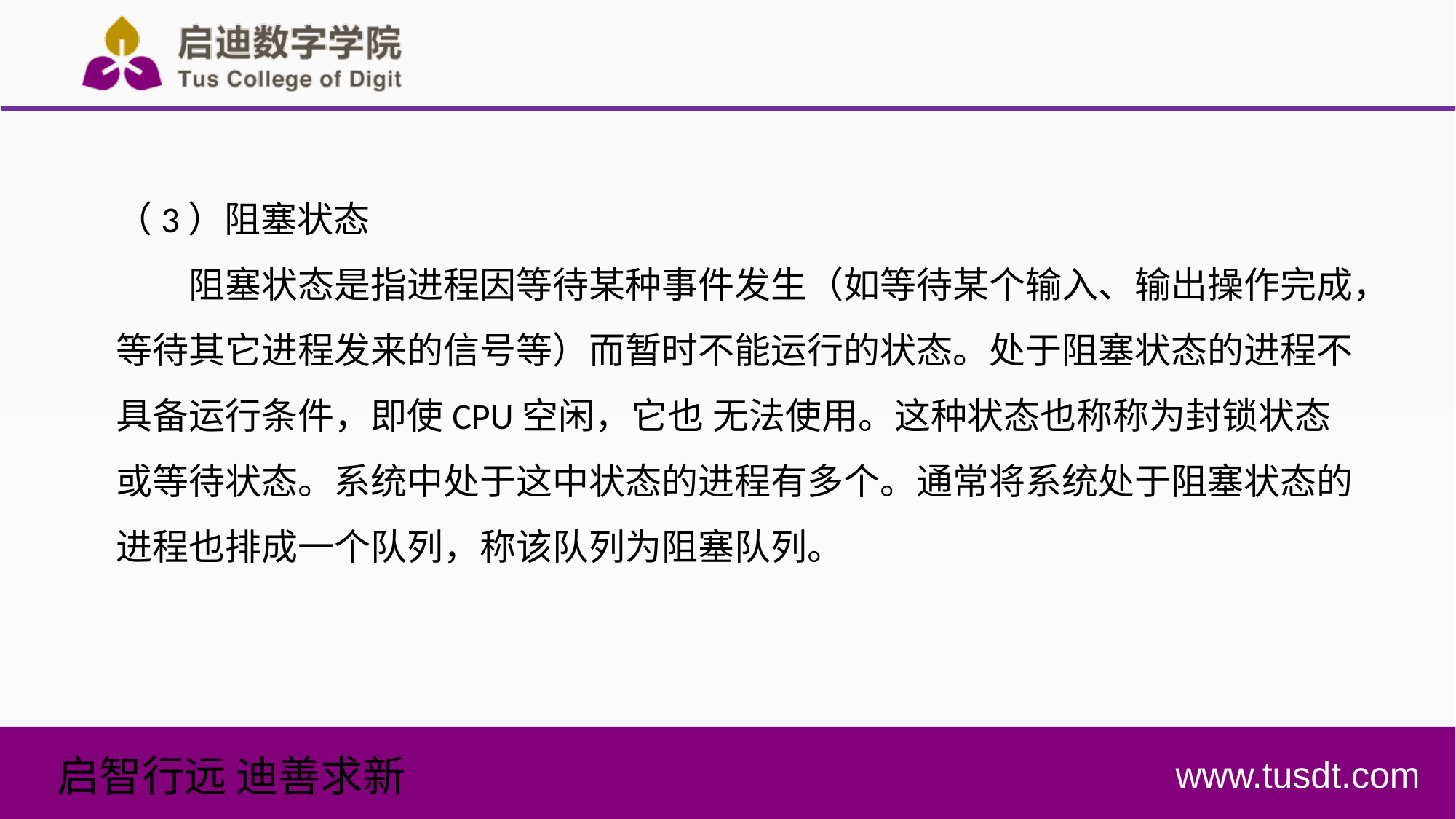

（3）阻塞状态
阻塞状态是指进程因等待某种事件发生（如等待某个输入、输出操作完成，等待其它进程发来的信号等）而暂时不能运行的状态。处于阻塞状态的进程不具备运行条件，即使CPU空闲，它也 无法使用。这种状态也称称为封锁状态或等待状态。系统中处于这中状态的进程有多个。通常将系统处于阻塞状态的进程也排成一个队列，称该队列为阻塞队列。